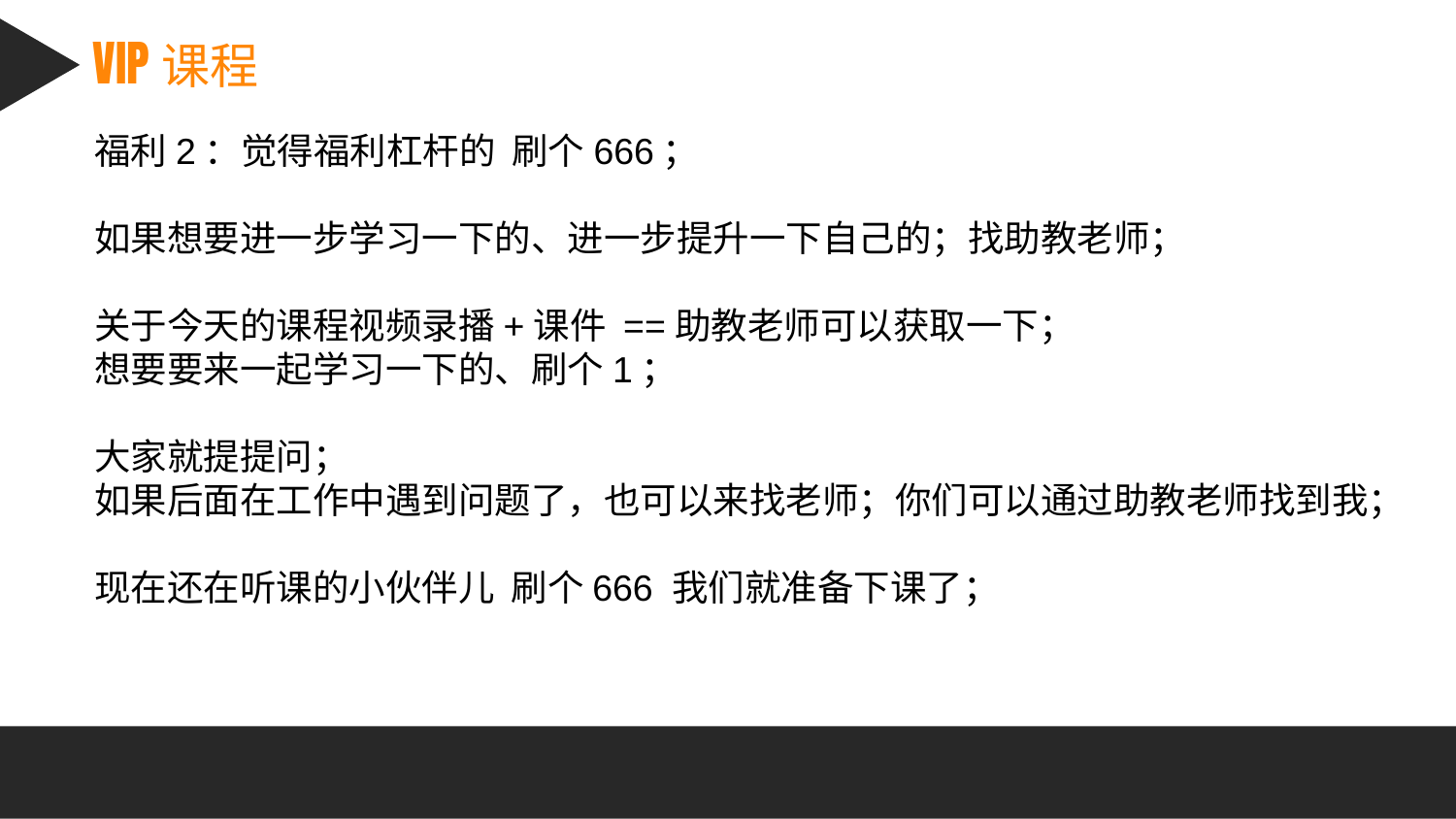

VIP课程
福利2：觉得福利杠杆的  刷个666；

如果想要进一步学习一下的、进一步提升一下自己的；找助教老师；

关于今天的课程视频录播+课件 ==助教老师可以获取一下；
想要要来一起学习一下的、刷个1；

大家就提提问；
如果后面在工作中遇到问题了，也可以来找老师；你们可以通过助教老师找到我；

现在还在听课的小伙伴儿  刷个666 我们就准备下课了；